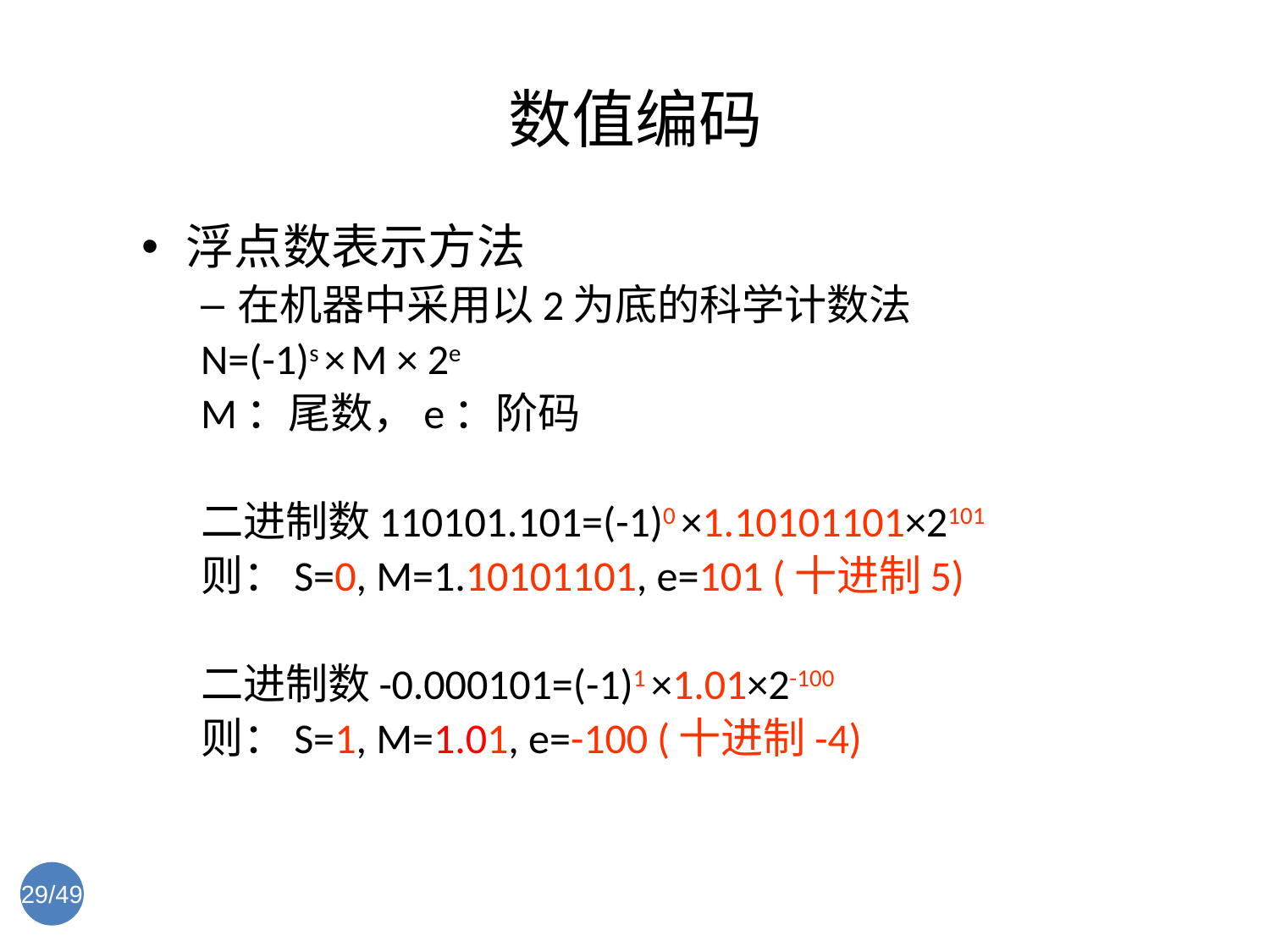

# 数值编码
浮点数表示方法
在机器中采用以2为底的科学计数法
N=(-1)s × M × 2e
M：尾数，e：阶码

二进制数110101.101=(-1)0 ×1.10101101×2101
则：S=0, M=1.10101101, e=101 (十进制5)

二进制数-0.000101=(-1)1 ×1.01×2-100
则：S=1, M=1.01, e=-100 (十进制-4)
29/49